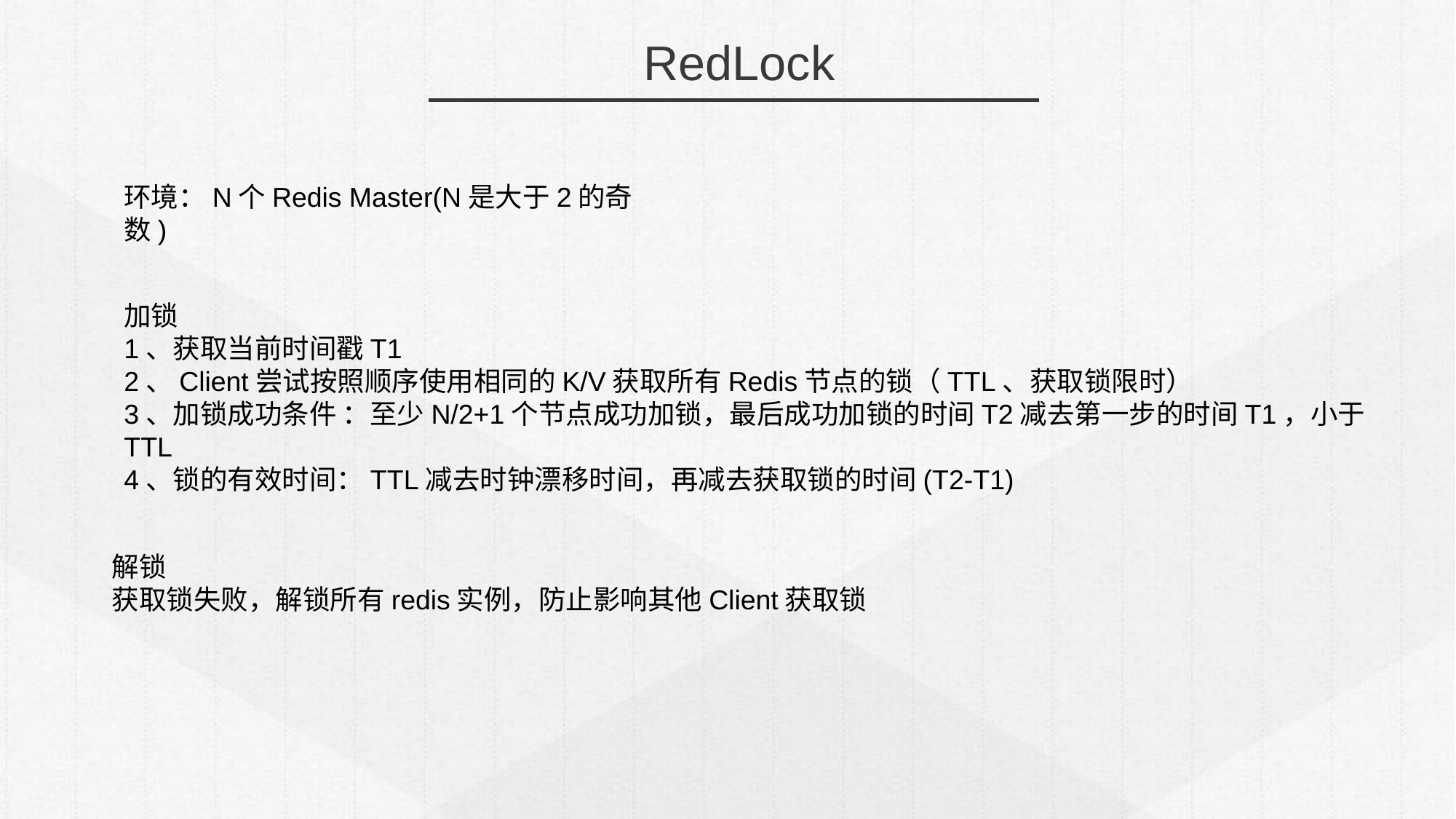

RedLock
环境：N个Redis Master(N是大于2的奇数)
加锁
1、获取当前时间戳T1
2、Client尝试按照顺序使用相同的K/V获取所有Redis节点的锁（TTL、获取锁限时）
3、加锁成功条件 ：至少N/2+1个节点成功加锁，最后成功加锁的时间T2减去第一步的时间T1，小于TTL
4、锁的有效时间：TTL减去时钟漂移时间，再减去获取锁的时间(T2-T1)
解锁
获取锁失败，解锁所有redis实例，防止影响其他Client获取锁